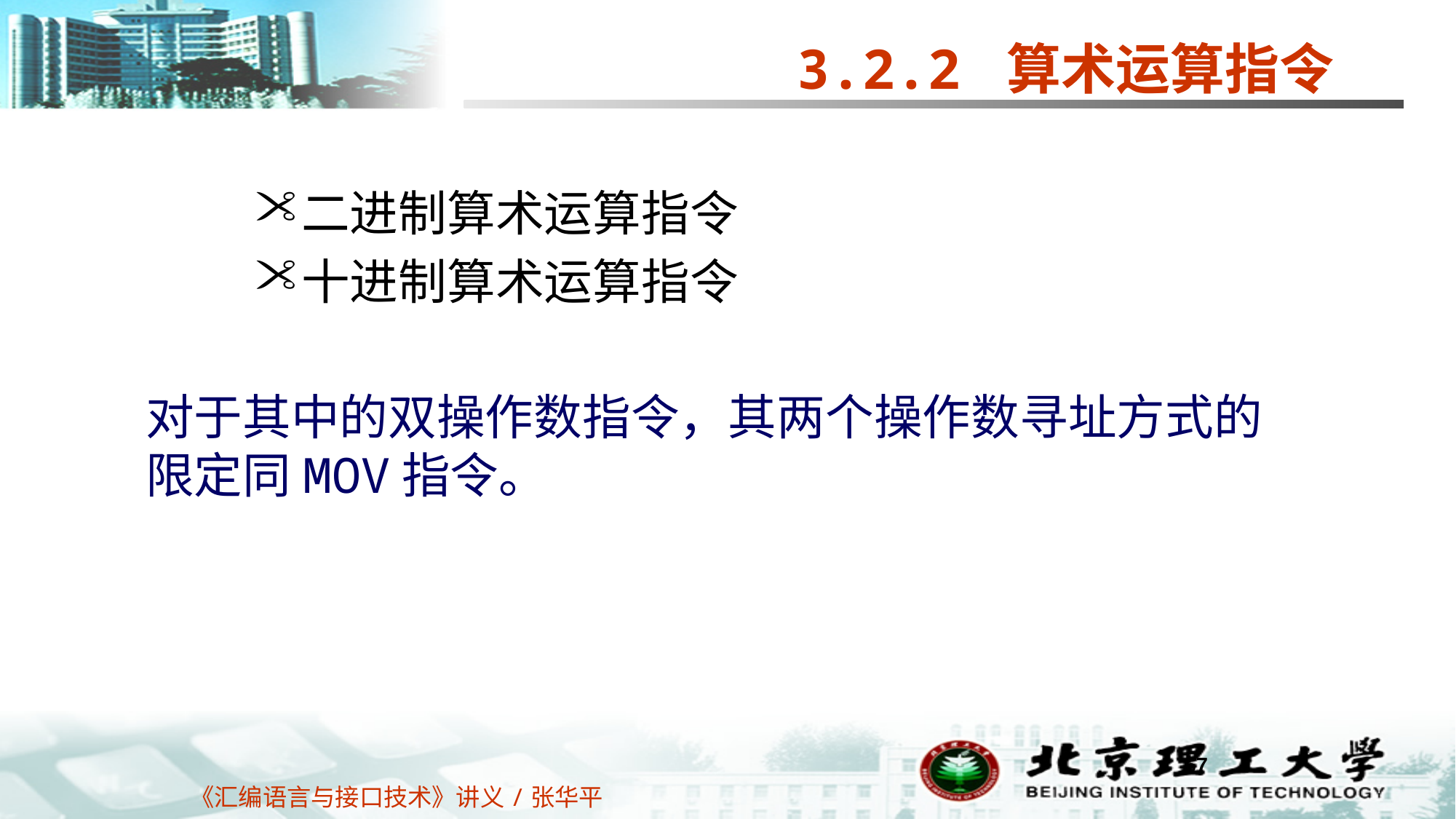

3.2.2 算术运算指令
二进制算术运算指令
十进制算术运算指令

对于其中的双操作数指令，其两个操作数寻址方式的限定同MOV指令。
67